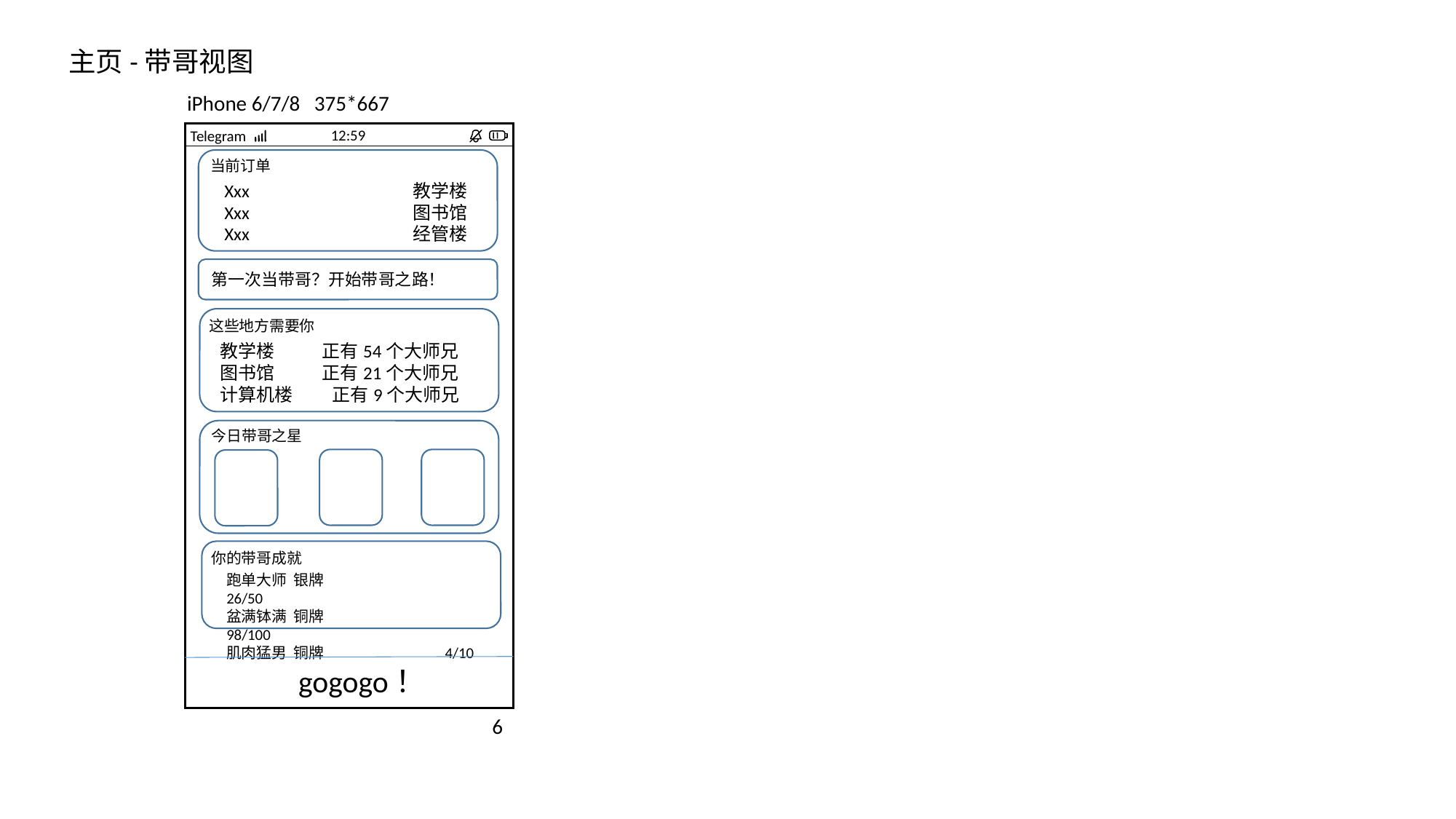

主页-带哥视图
iPhone 6/7/8   375*667

6
12:59
Telegram

当前订单
Xxx                                      教学楼
Xxx                                      图书馆
Xxx                                      经管楼
第一次当带哥？开始带哥之路！

这些地方需要你
教学楼            正有54个大师兄
图书馆            正有21个大师兄
计算机楼          正有9个大师兄

今日带哥之星

你的带哥成就
跑单大师  银牌                                26/50
盆满钵满  铜牌                              98/100
肌肉猛男  铜牌                                  4/10
gogogo！